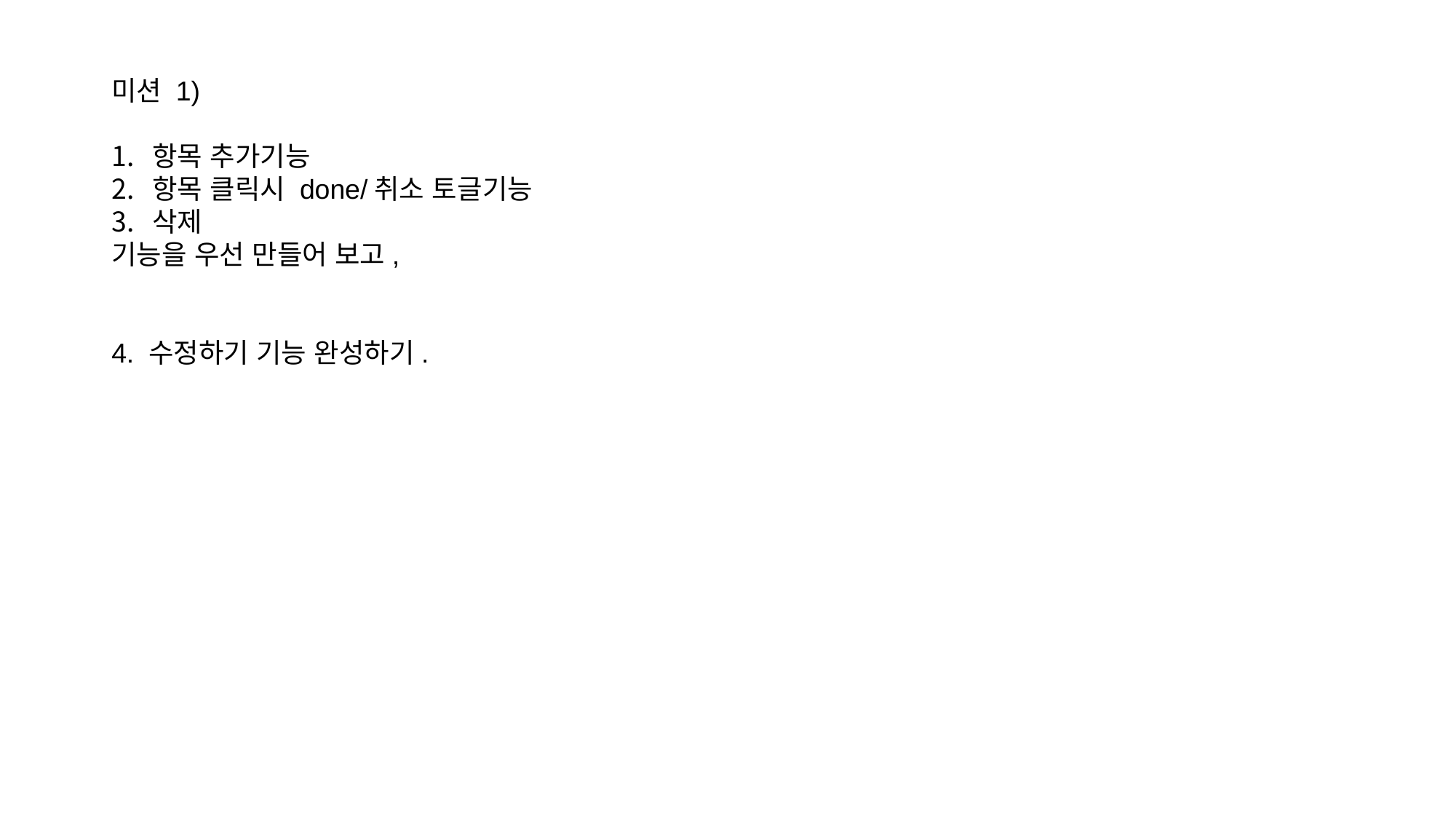

미션 1)

항목 추가기능
항목 클릭시 done/취소 토글기능
삭제
기능을 우선 만들어 보고,

4. 수정하기 기능 완성하기.